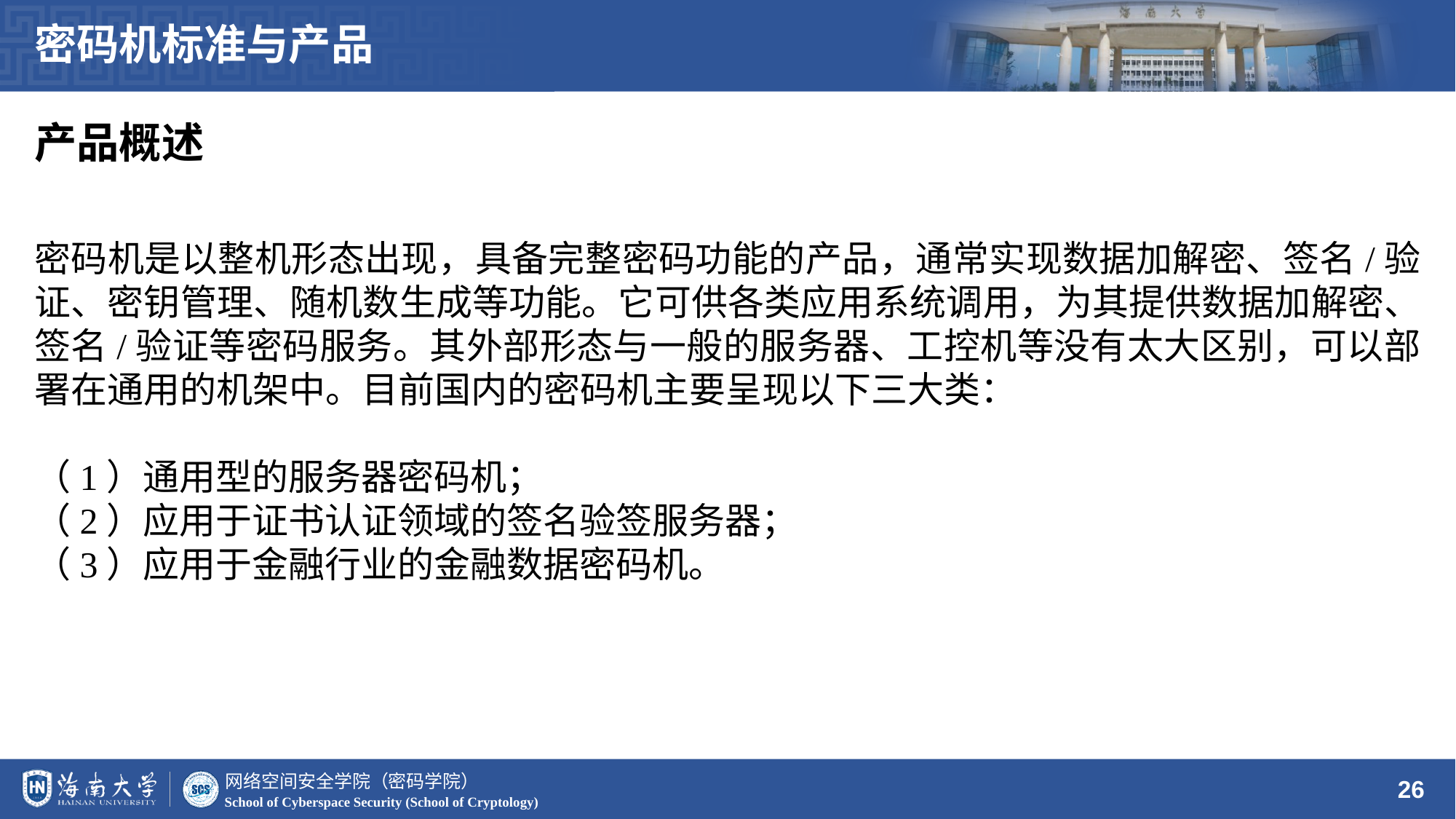

密码机标准与产品
产品概述

密码机是以整机形态出现，具备完整密码功能的产品，通常实现数据加解密、签名/验证、密钥管理、随机数生成等功能。它可供各类应用系统调用，为其提供数据加解密、签名/验证等密码服务。其外部形态与一般的服务器、工控机等没有太大区别，可以部署在通用的机架中。目前国内的密码机主要呈现以下三大类：

（1）通用型的服务器密码机；
（2）应用于证书认证领域的签名验签服务器；
（3）应用于金融行业的金融数据密码机。
26